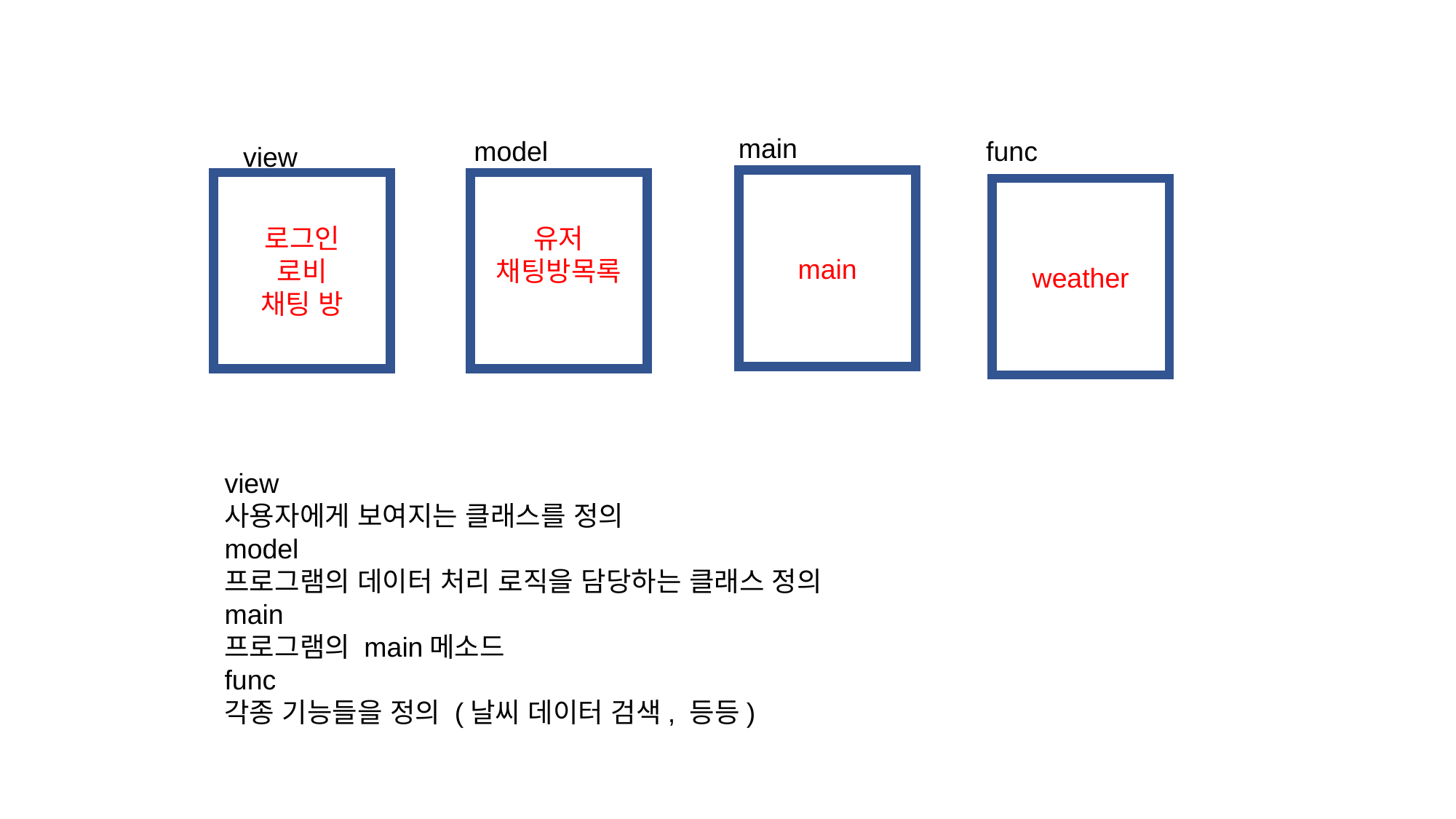

main
model
func
view
main
로그인
로비
채팅 방
유저
채팅방목록

weather
view
사용자에게 보여지는 클래스를 정의
model
프로그램의 데이터 처리 로직을 담당하는 클래스 정의
main
프로그램의 main메소드
func
각종 기능들을 정의 (날씨 데이터 검색, 등등)